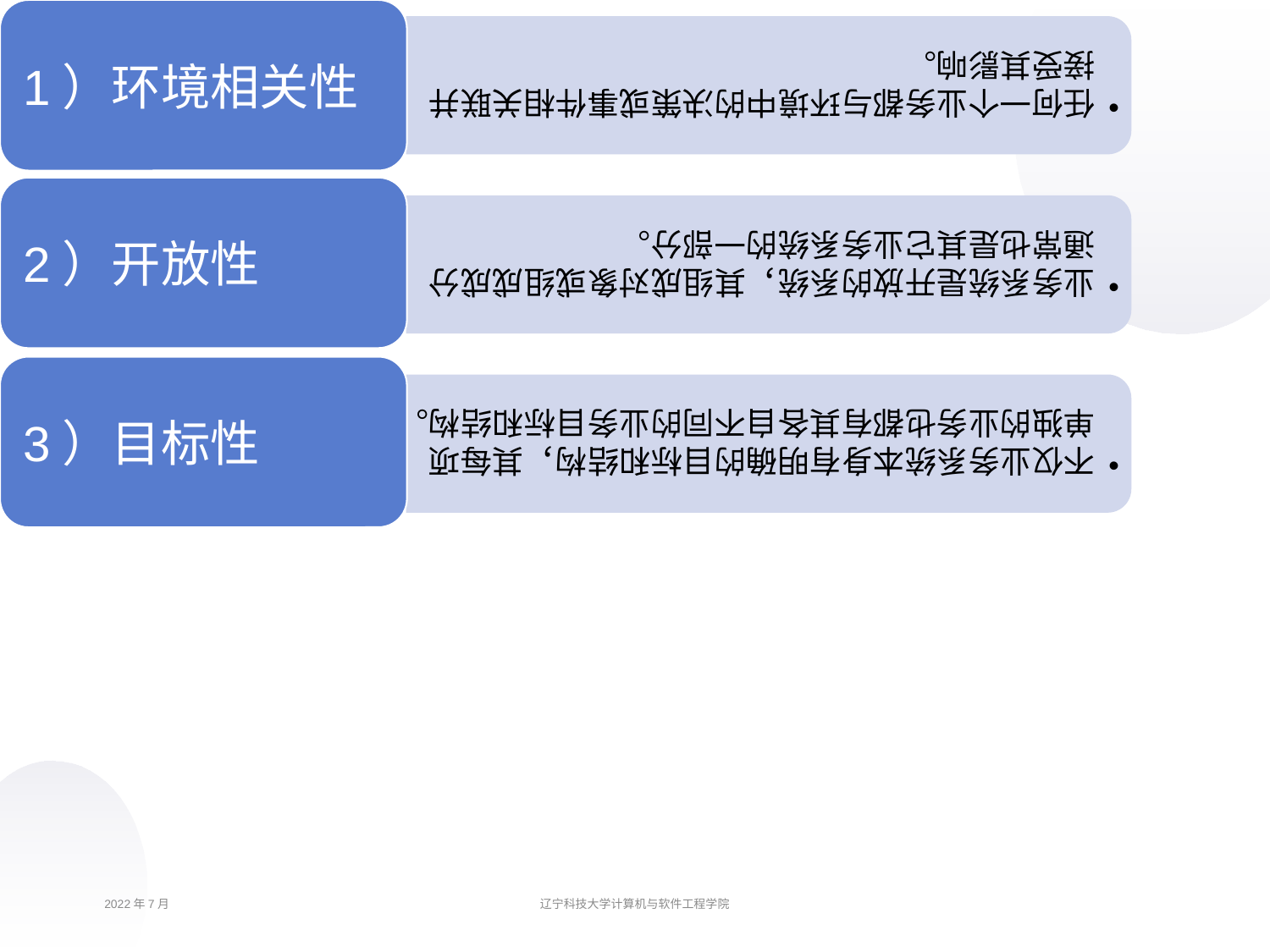

# 3.1.1 业务的概念
业务的基本特点
任何一个业务都与环境中的决策或事件相关联并接受其影响。
1）环境相关性
业务系统是开放的系统，其组成对象或组成成分通常也是其它业务系统的一部分。
2）开放性
不仅业务系统本身有明确的目标和结构，其每项单独的业务也都有其各自不同的业务目标和结构。
3）目标性

2022年7月
辽宁科技大学计算机与软件工程学院
9